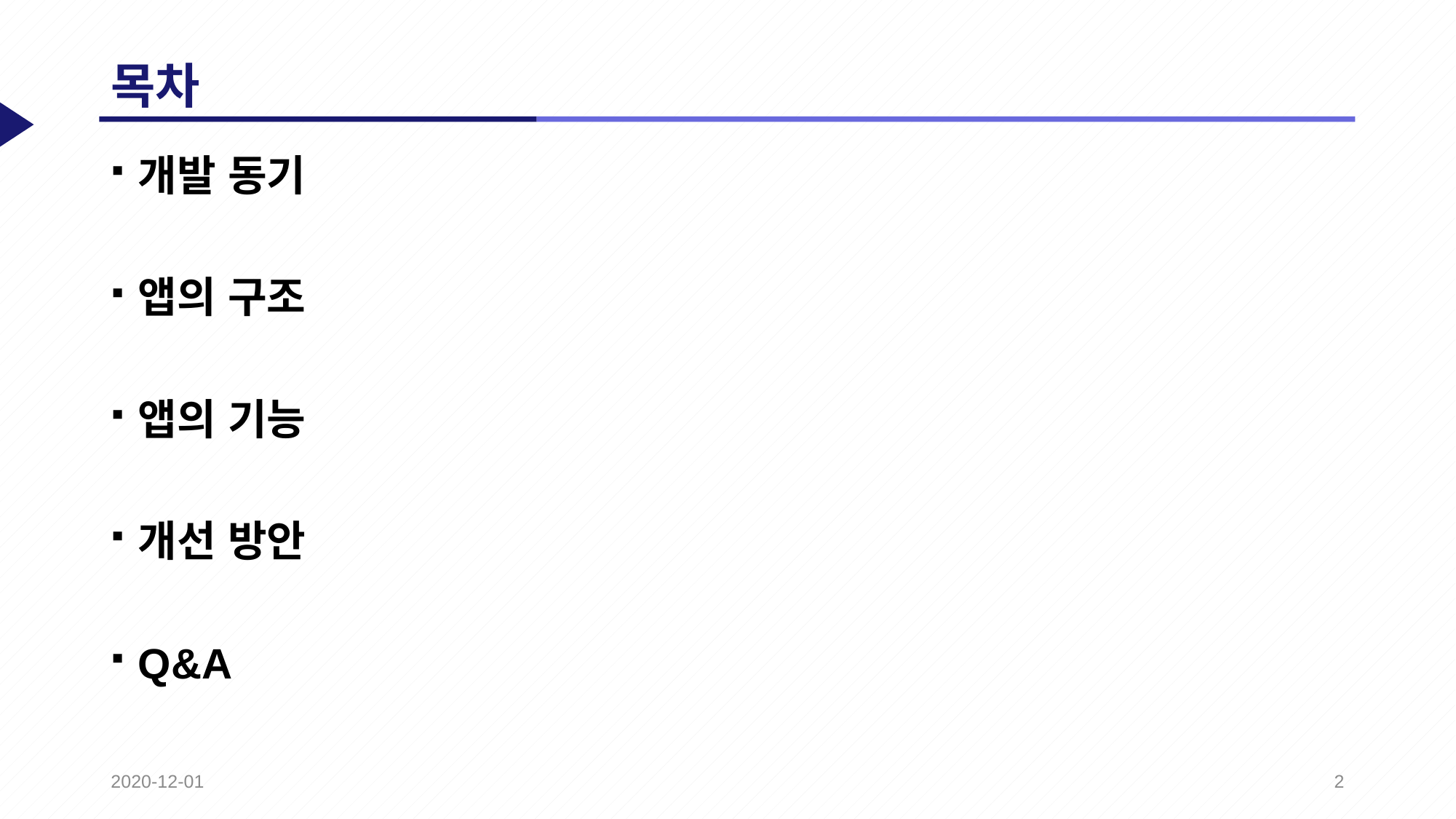

# 목차
개발 동기

앱의 구조

앱의 기능

개선 방안

Q&A
2020-12-01
2